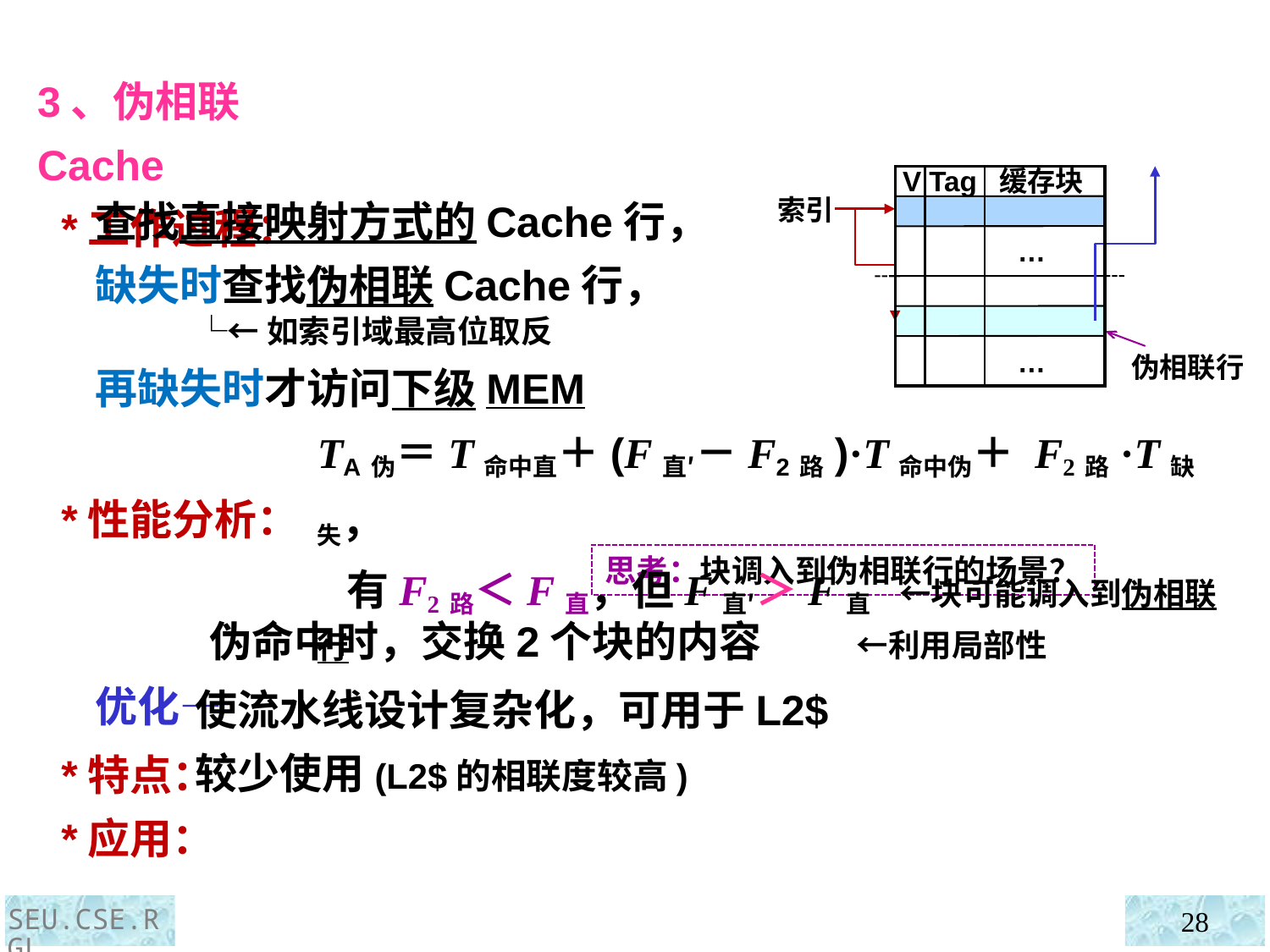

3、伪相联Cache
  *工作过程：

  *性能分析：

     优化—
  *特点：
  *应用：
V Tag  缓存块
索引

…

…
伪相联行
     查找直接映射方式的Cache行，
     缺失时查找伪相联Cache行，
                      └←如索引域最高位取反
     再缺失时才访问下级MEM
TA伪＝T命中直＋(F直′－F2路)·T命中伪＋ F2路·T缺失，
  有F2路＜F直，但F直′＞F直   ←块可能调入到伪相联行
思考：块调入到伪相联行的场景？
       伪命中时，交换2个块的内容          ←利用局部性
     使流水线设计复杂化，可用于L2$
     较少使用(L2$的相联度较高)
SEU.CSE.RGL
28